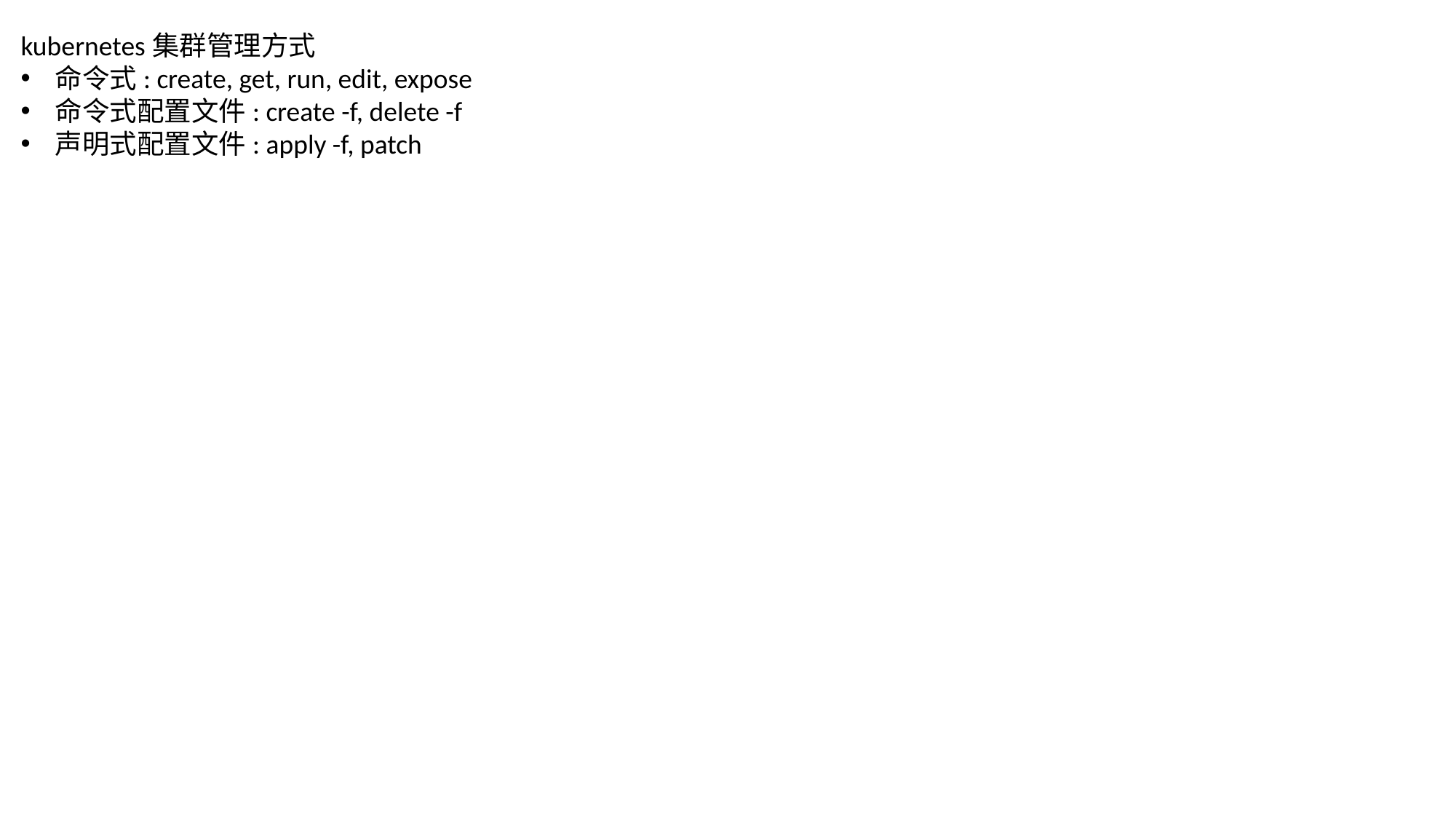

kubernetes集群管理方式
命令式: create, get, run, edit, expose
命令式配置文件: create -f, delete -f
声明式配置文件: apply -f, patch